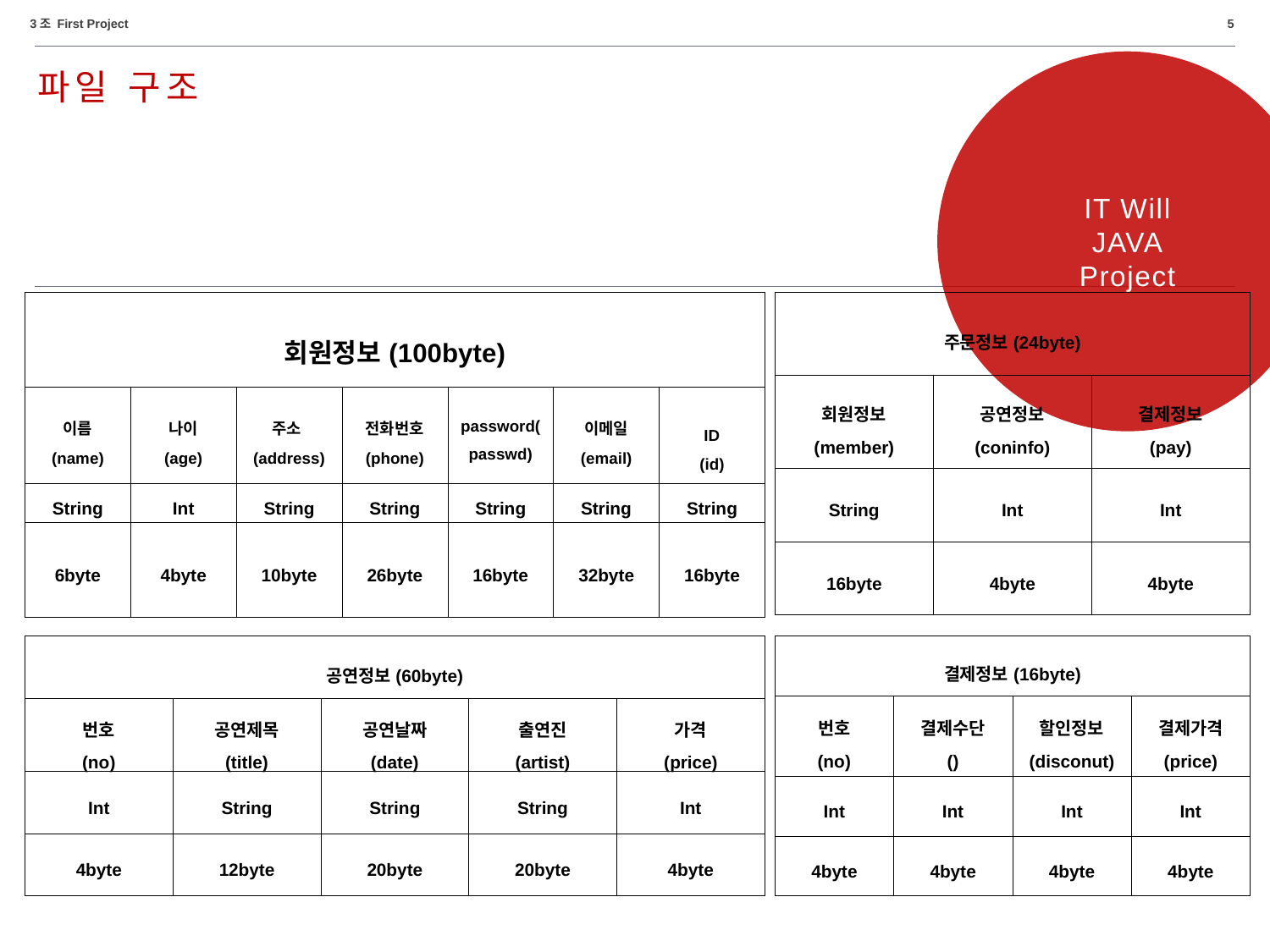

3조 First Project
5
IT Will
JAVA
Project
파일 구조
| 회원정보(100byte) |  |  |  |  |  |  |
| --- | --- | --- | --- | --- | --- | --- |
| 이름 (name) | 나이 (age) | 주소(address) | 전화번호 (phone) | password(passwd) | 이메일 (email) | ID (id) |
| String | Int | String | String | String | String | String |
| 6byte | 4byte | 10byte | 26byte | 16byte | 32byte | 16byte |
| 주문정보(24byte) |  |  |
| --- | --- | --- |
| 회원정보 (member) | 공연정보 (coninfo) | 결제정보 (pay) |
| String | Int | Int |
| 16byte | 4byte | 4byte |

| 공연정보(60byte) |  |  |  |  |
| --- | --- | --- | --- | --- |
| 번호 (no) | 공연제목 (title) | 공연날짜 (date) | 출연진 (artist) | 가격 (price) |
| Int | String | String | String | Int |
| 4byte | 12byte | 20byte | 20byte | 4byte |
| 결제정보(16byte) |  |  |  |
| --- | --- | --- | --- |
| 번호 (no) | 결제수단 () | 할인정보 (disconut) | 결제가격 (price) |
| Int | Int | Int | Int |
| 4byte | 4byte | 4byte | 4byte |